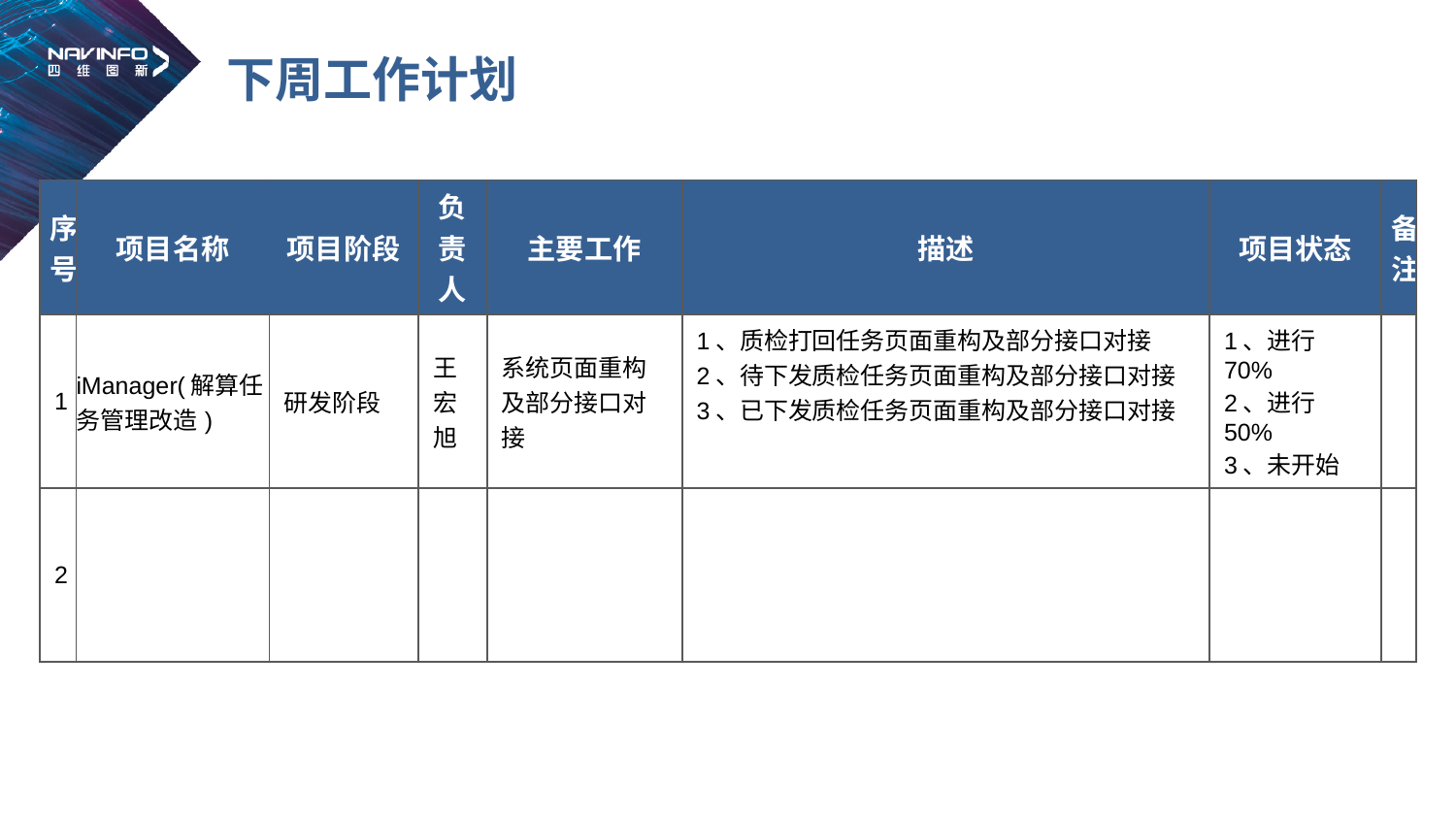

# 下周工作计划
| 序号 | 项目名称 | 项目阶段 | 负责人 | 主要工作 | 描述 | 项目状态 | 备注 |
| --- | --- | --- | --- | --- | --- | --- | --- |
| 1 | iManager(解算任务管理改造) | 研发阶段 | 王宏旭 | 系统页面重构及部分接口对接 | 1、质检打回任务页面重构及部分接口对接 2、待下发质检任务页面重构及部分接口对接 3、已下发质检任务页面重构及部分接口对接 | 1、进行 70% 2、进行 50% 3、未开始 |  |
| 2 |  |  |  |  |  |  |  |